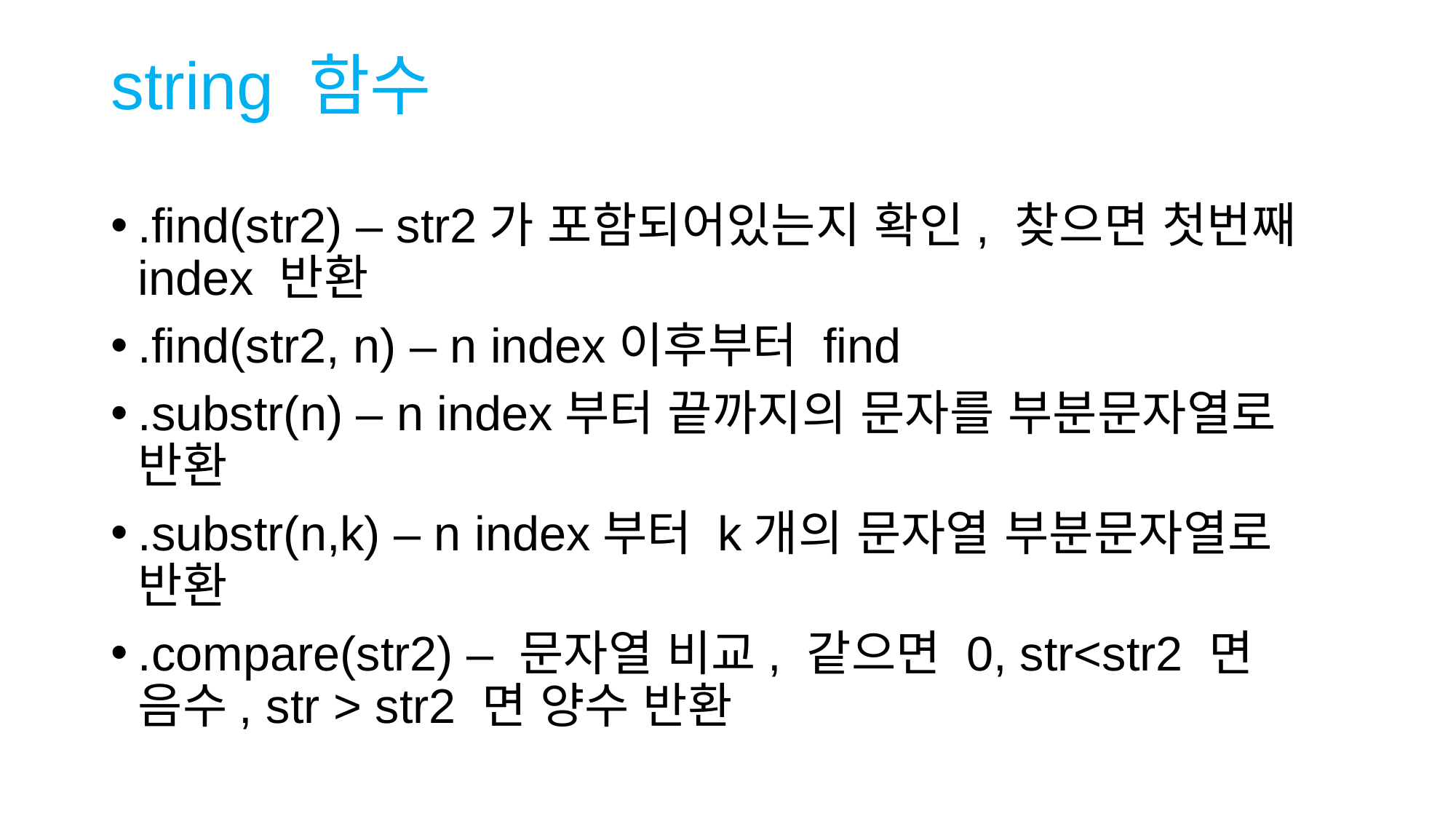

# string 함수
.find(str2) – str2가 포함되어있는지 확인, 찾으면 첫번째 index 반환
.find(str2, n) – n index이후부터 find
.substr(n) – n index부터 끝까지의 문자를 부분문자열로 반환
.substr(n,k) – n index부터 k개의 문자열 부분문자열로 반환
.compare(str2) – 문자열 비교, 같으면 0, str<str2 면 음수, str > str2 면 양수 반환